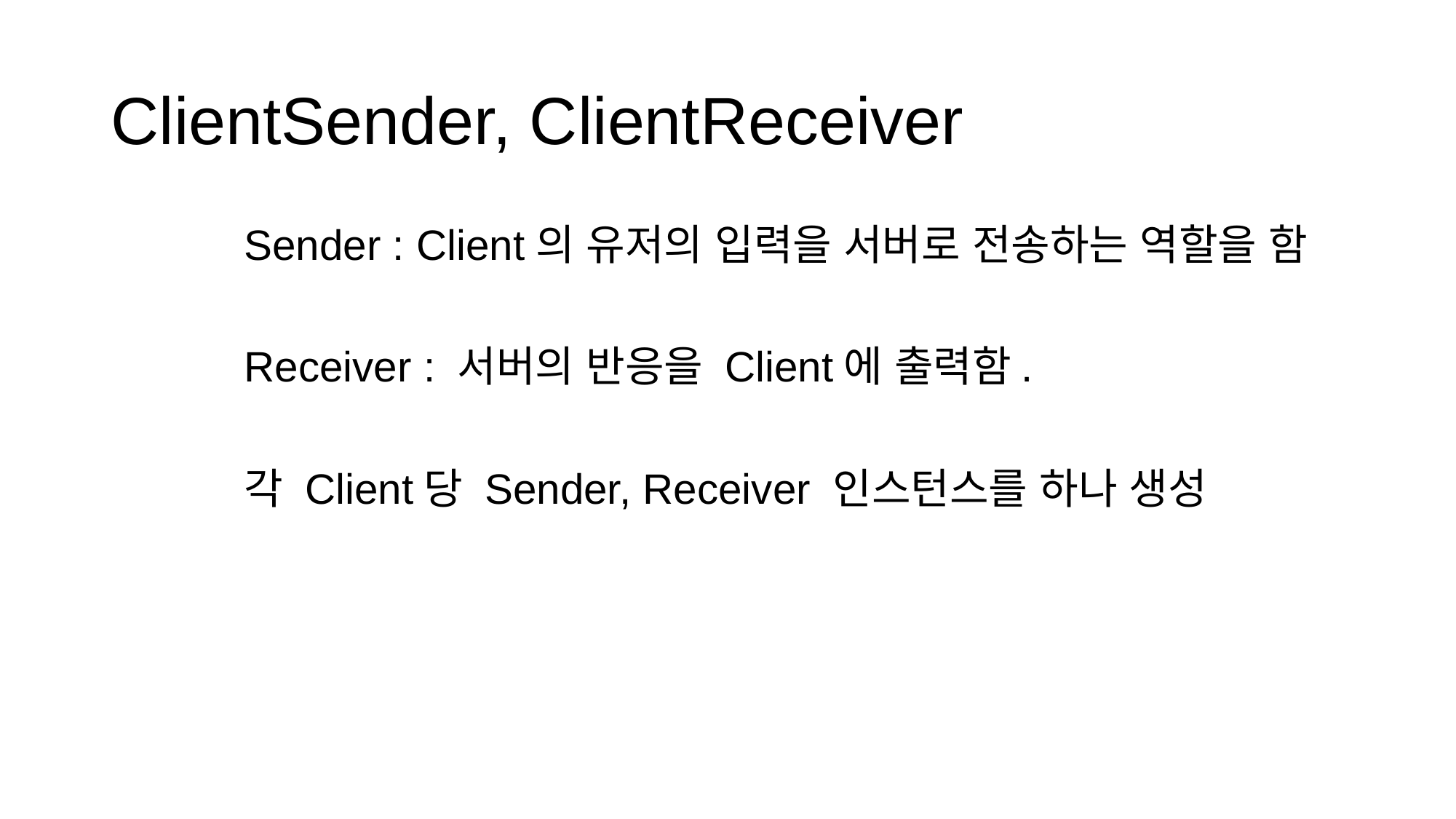

# ClientSender, ClientReceiver
Sender : Client의 유저의 입력을 서버로 전송하는 역할을 함

Receiver : 서버의 반응을 Client에 출력함.

각 Client당 Sender, Receiver 인스턴스를 하나 생성